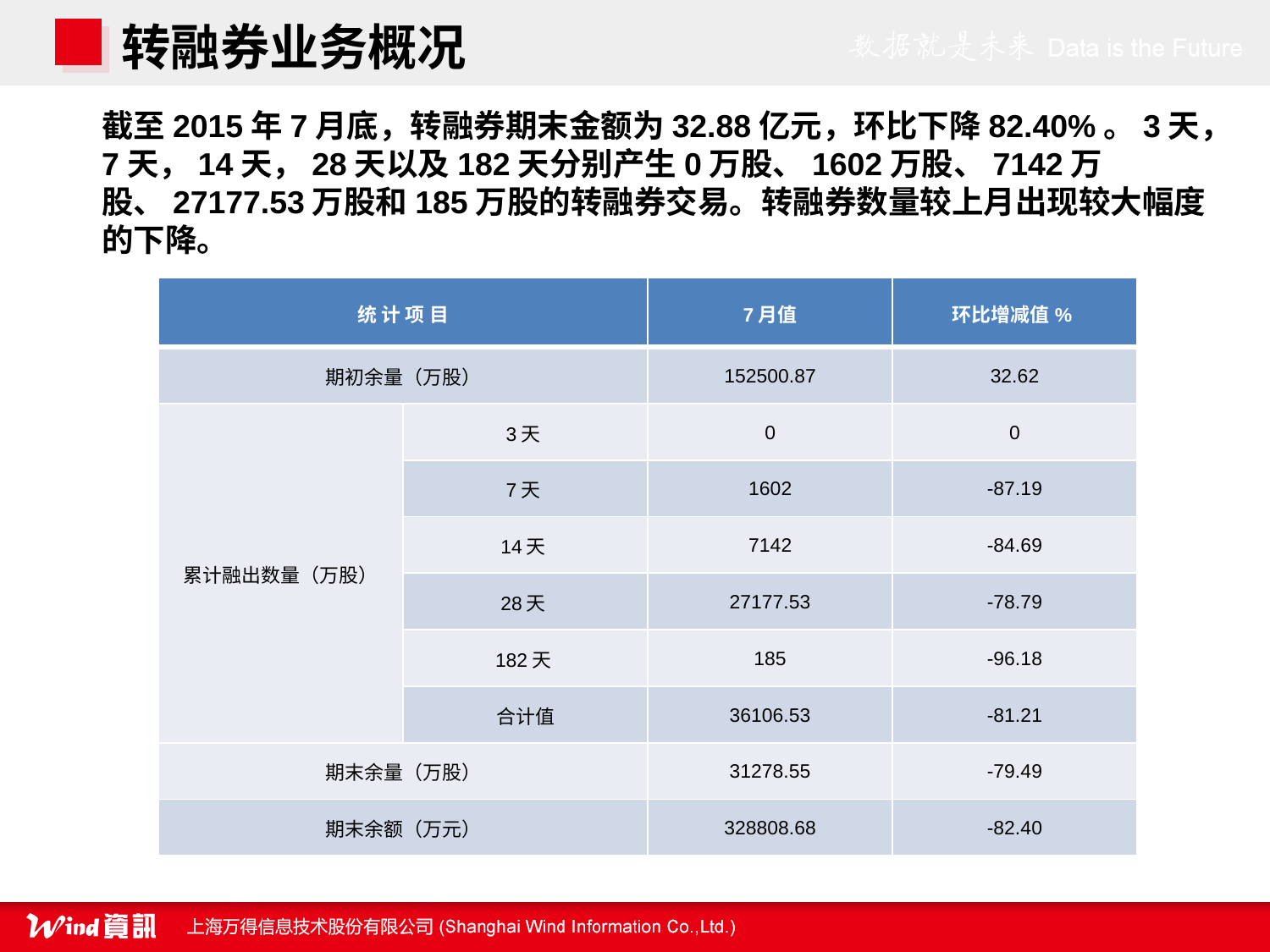

转融券业务概况
截至2015年7月底，转融券期末金额为32.88亿元，环比下降82.40%。3天，7天，14天，28天以及182天分别产生0万股、1602万股、7142万股、27177.53万股和185万股的转融券交易。转融券数量较上月出现较大幅度的下降。
| 统 计 项 目 |  | 7月值 | 环比增减值% |
| --- | --- | --- | --- |
| 期初余量（万股） |  | 152500.87 | 32.62 |
| 累计融出数量（万股） | 3天 | 0 | 0 |
|  | 7天 | 1602 | -87.19 |
|  | 14天 | 7142 | -84.69 |
|  | 28天 | 27177.53 | -78.79 |
|  | 182天 | 185 | -96.18 |
|  | 合计值 | 36106.53 | -81.21 |
| 期末余量（万股） |  | 31278.55 | -79.49 |
| 期末余额（万元） |  | 328808.68 | -82.40 |